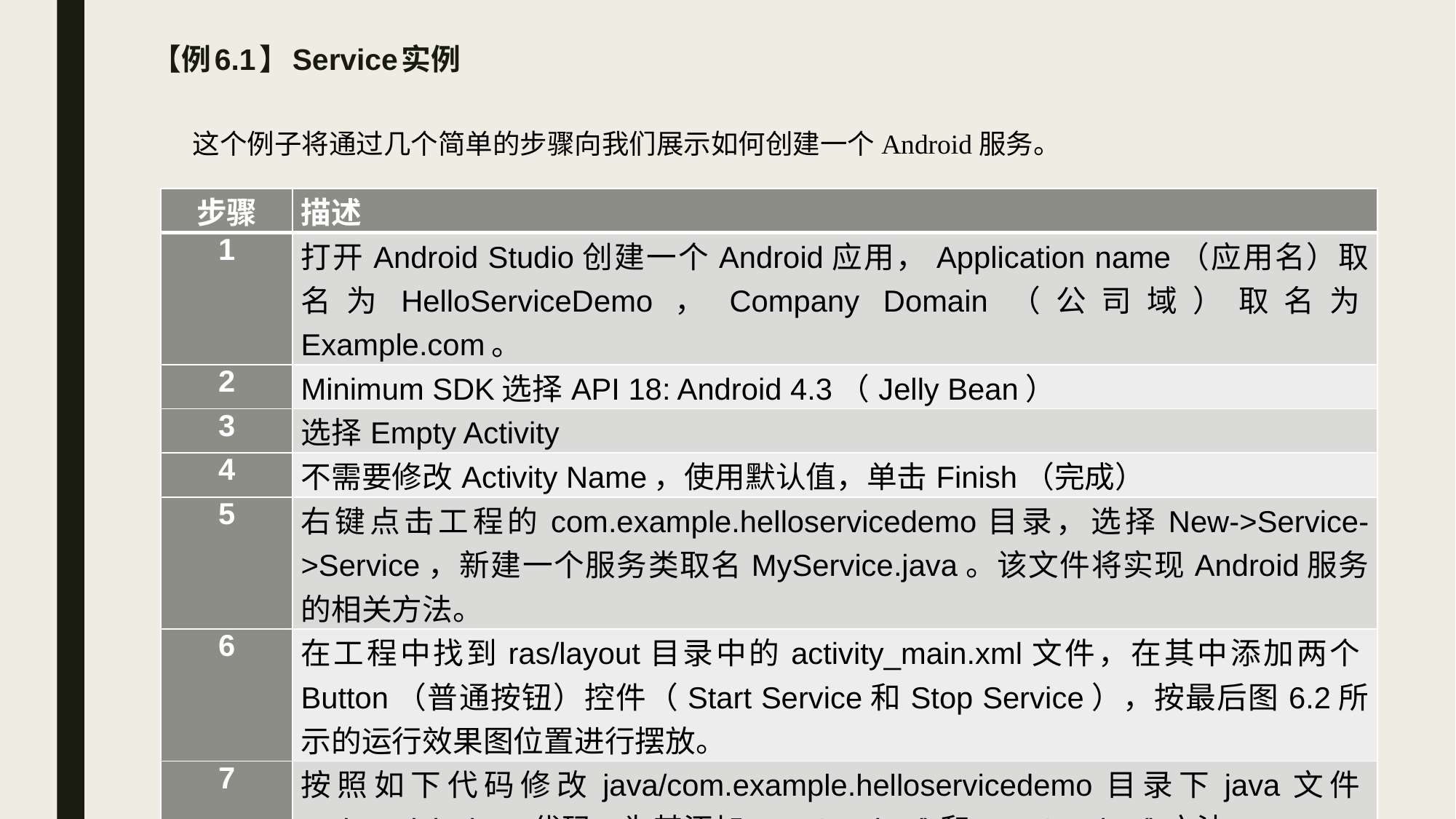

# 【例6.1】Service实例
这个例子将通过几个简单的步骤向我们展示如何创建一个Android服务。
| 步骤 | 描述 |
| --- | --- |
| 1 | 打开Android Studio创建一个Android应用，Application name（应用名）取名为HelloServiceDemo，Company Domain（公司域）取名为Example.com。 |
| 2 | Minimum SDK选择API 18: Android 4.3（Jelly Bean） |
| 3 | 选择Empty Activity |
| 4 | 不需要修改Activity Name，使用默认值，单击Finish（完成） |
| 5 | 右键点击工程的com.example.helloservicedemo目录，选择New->Service->Service，新建一个服务类取名MyService.java。该文件将实现Android服务的相关方法。 |
| 6 | 在工程中找到ras/layout目录中的activity\_main.xml文件，在其中添加两个Button（普通按钮）控件（Start Service和Stop Service），按最后图6.2所示的运行效果图位置进行摆放。 |
| 7 | 按照如下代码修改java/com.example.helloservicedemo目录下java文件MainActivity.java代码，为其添加startService()和stopService()方法。 |
| 8 | 使用<service…/>标签在AndroidManifest.xml文件中注册服务。 |
| 9 | 启动Genymotion模拟器，然后在Android工程中做如下代码修改。 |